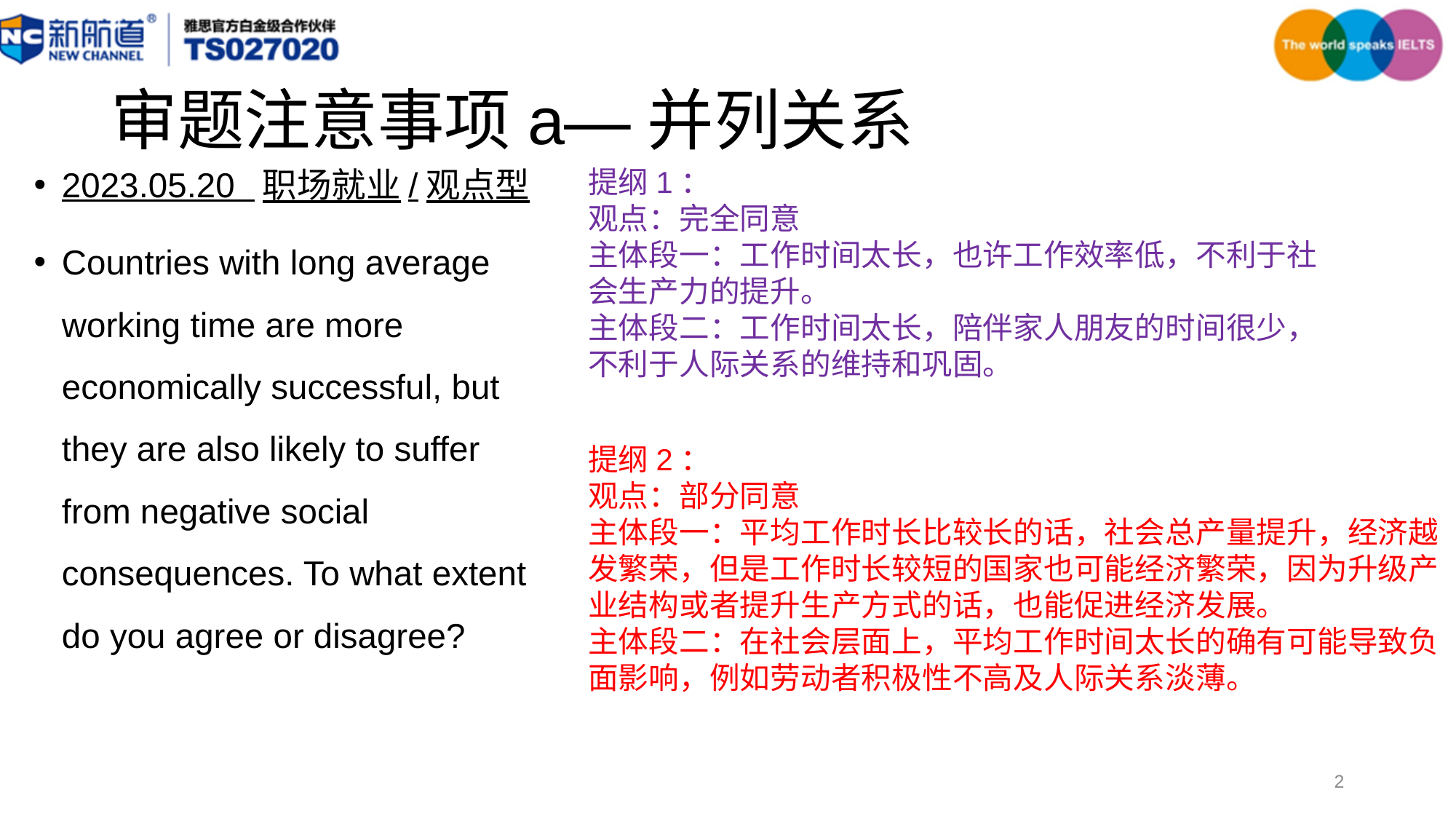

# 审题注意事项a—并列关系
提纲1：
观点：完全同意
主体段一：工作时间太长，也许工作效率低，不利于社会生产力的提升。
主体段二：工作时间太长，陪伴家人朋友的时间很少，不利于人际关系的维持和巩固。
2023.05.20  职场就业/观点型
Countries with long average working time are more economically successful, but they are also likely to suffer from negative social consequences. To what extent do you agree or disagree?

提纲2：
观点：部分同意
主体段一：平均工作时长比较长的话，社会总产量提升，经济越发繁荣，但是工作时长较短的国家也可能经济繁荣，因为升级产业结构或者提升生产方式的话，也能促进经济发展。
主体段二：在社会层面上，平均工作时间太长的确有可能导致负面影响，例如劳动者积极性不高及人际关系淡薄。
2